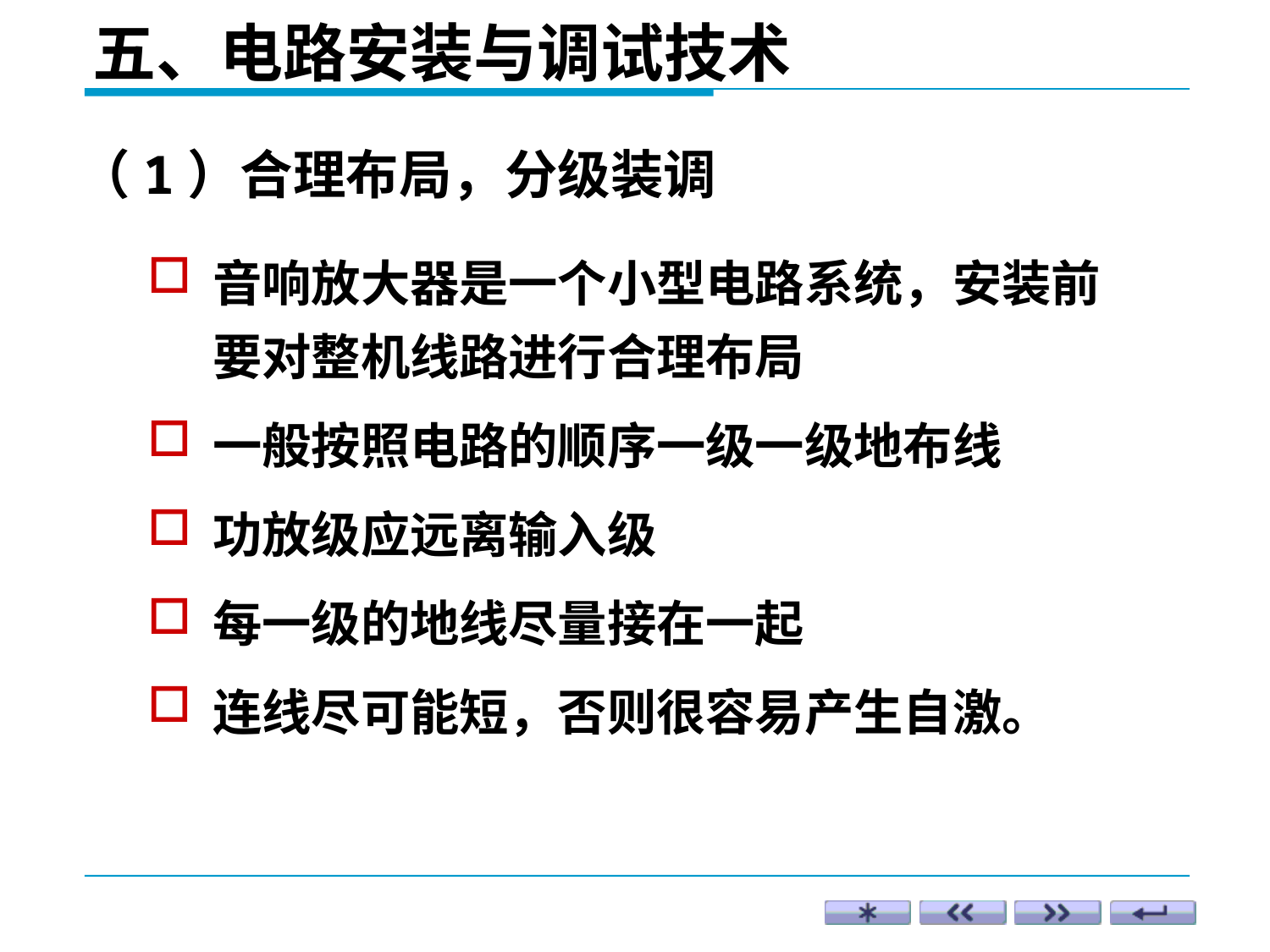

# 五、电路安装与调试技术
（1）合理布局，分级装调
音响放大器是一个小型电路系统，安装前要对整机线路进行合理布局
一般按照电路的顺序一级一级地布线
功放级应远离输入级
每一级的地线尽量接在一起
连线尽可能短，否则很容易产生自激。
17